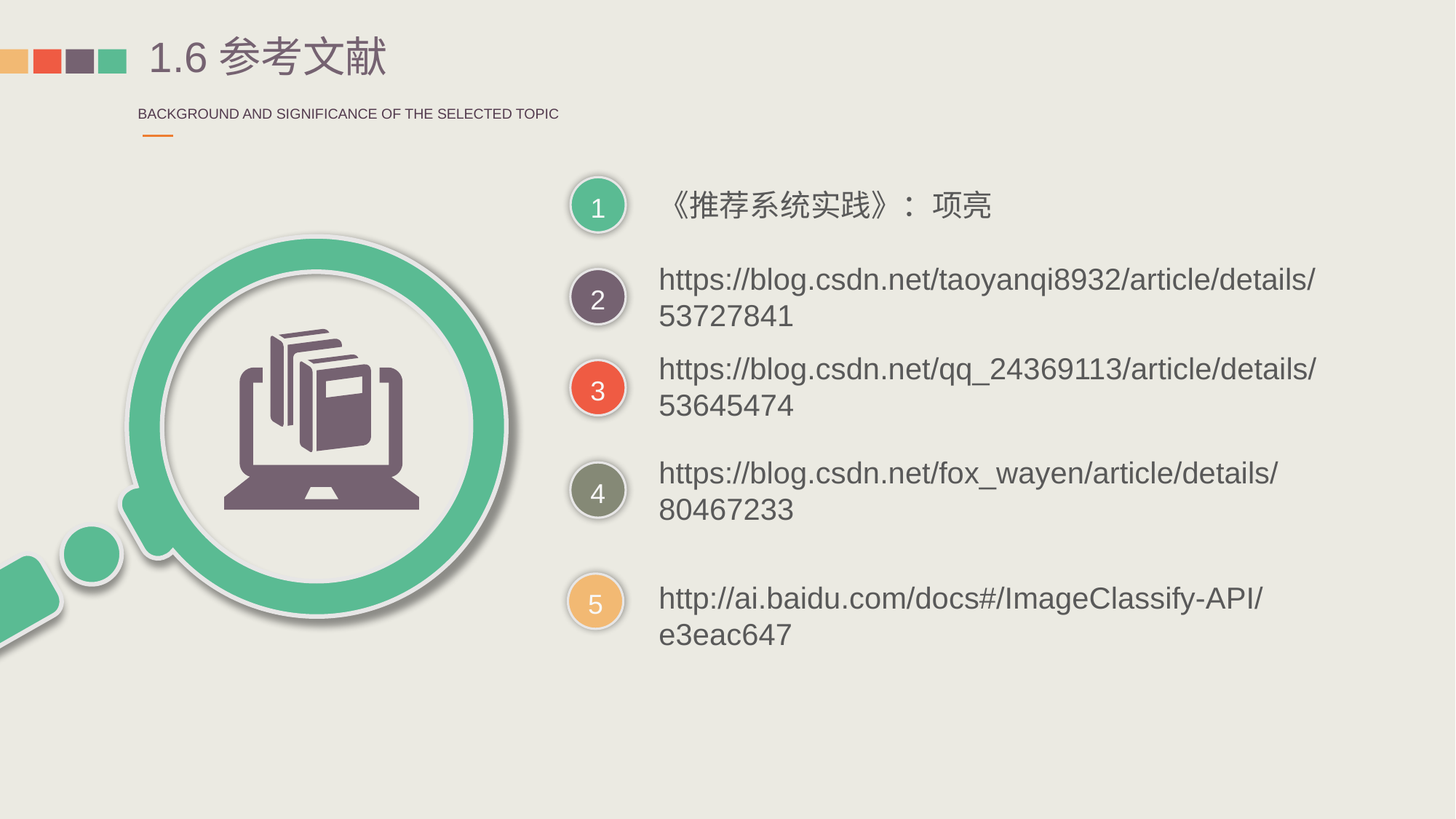

1.6参考文献
BACKGROUND AND SIGNIFICANCE OF THE SELECTED TOPIC

1
《推荐系统实践》：项亮

https://blog.csdn.net/taoyanqi8932/article/details/53727841

2

https://blog.csdn.net/qq_24369113/article/details/53645474
3

https://blog.csdn.net/fox_wayen/article/details/80467233
4

http://ai.baidu.com/docs#/ImageClassify-API/e3eac647
5